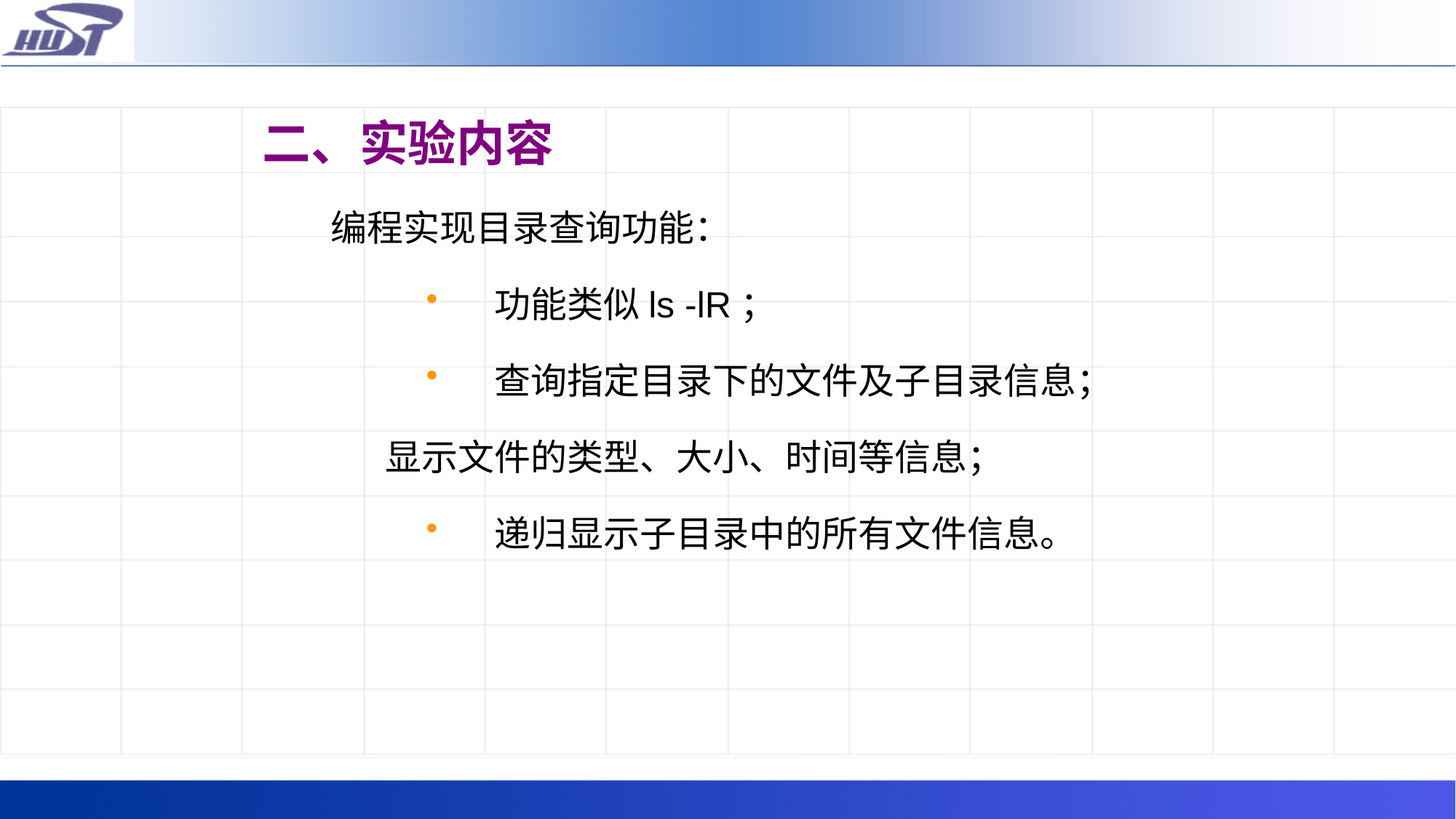

二、实验内容
	编程实现目录查询功能：
功能类似ls -lR；
查询指定目录下的文件及子目录信息；
       	显示文件的类型、大小、时间等信息；
递归显示子目录中的所有文件信息。